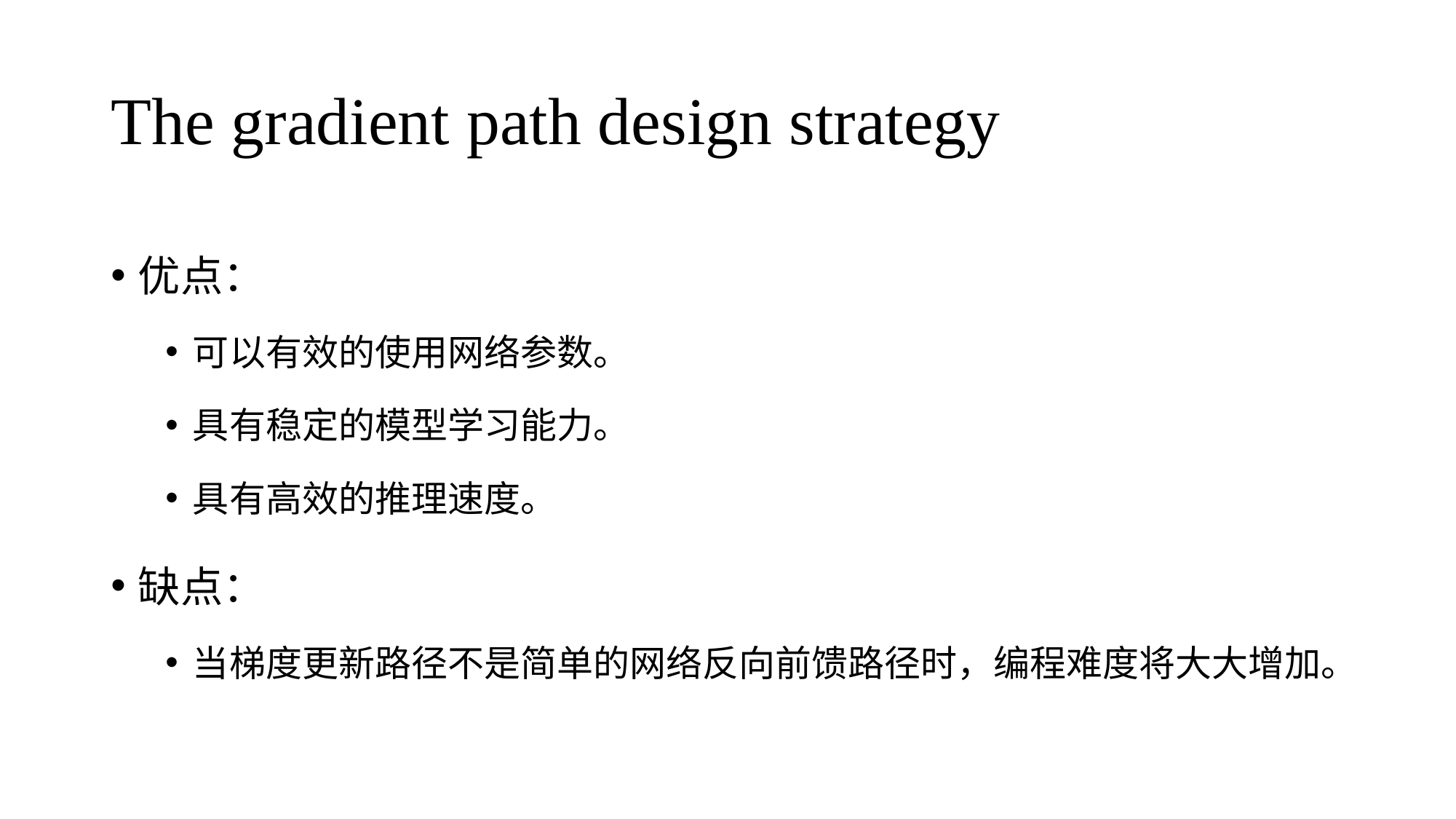

# The gradient path design strategy
优点：
可以有效的使用网络参数。
具有稳定的模型学习能力。
具有高效的推理速度。
缺点：
当梯度更新路径不是简单的网络反向前馈路径时，编程难度将大大增加。